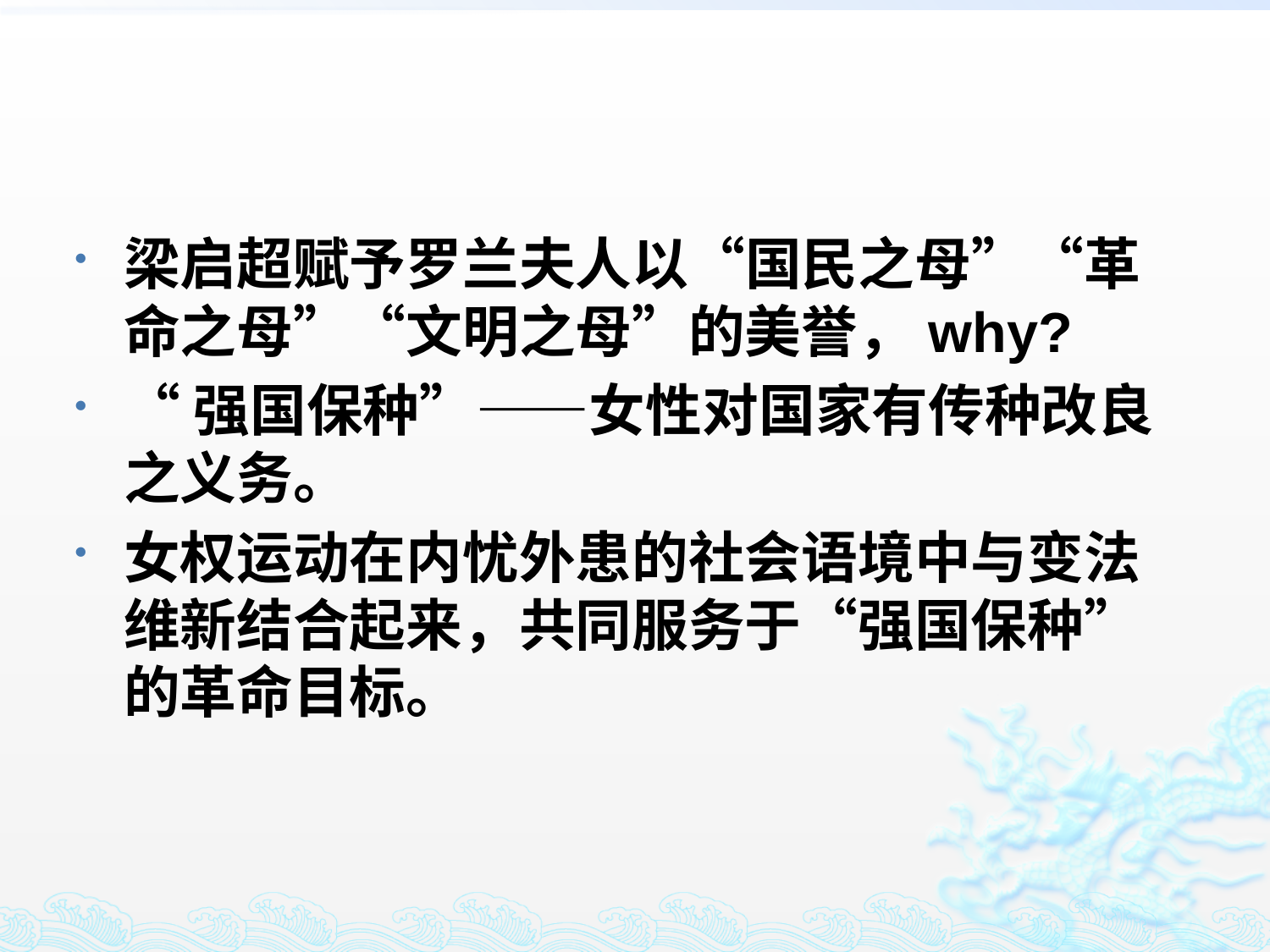

#
梁启超赋予罗兰夫人以“国民之母”“革命之母”“文明之母”的美誉，why?
“强国保种”——女性对国家有传种改良之义务。
女权运动在内忧外患的社会语境中与变法维新结合起来，共同服务于“强国保种”的革命目标。